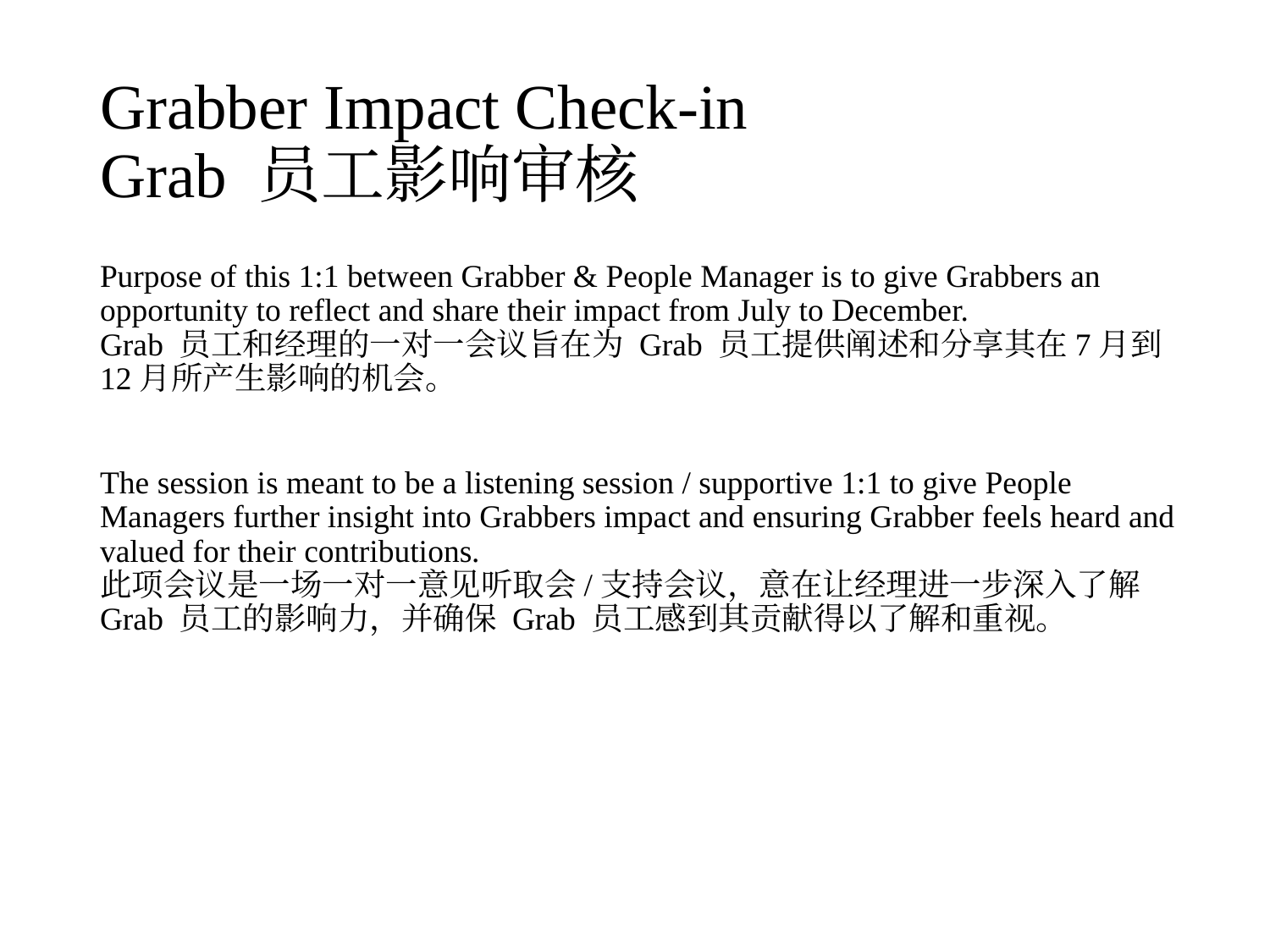

# Grabber Impact Check-in Grab 员工影响审核
Purpose of this 1:1 between Grabber & People Manager is to give Grabbers an opportunity to reflect and share their impact from July to December.
Grab 员工和经理的一对一会议旨在为 Grab 员工提供阐述和分享其在7月到12月所产生影响的机会。

The session is meant to be a listening session / supportive 1:1 to give People Managers further insight into Grabbers impact and ensuring Grabber feels heard and valued for their contributions.
此项会议是一场一对一意见听取会/支持会议，意在让经理进一步深入了解 Grab 员工的影响力，并确保 Grab 员工感到其贡献得以了解和重视。